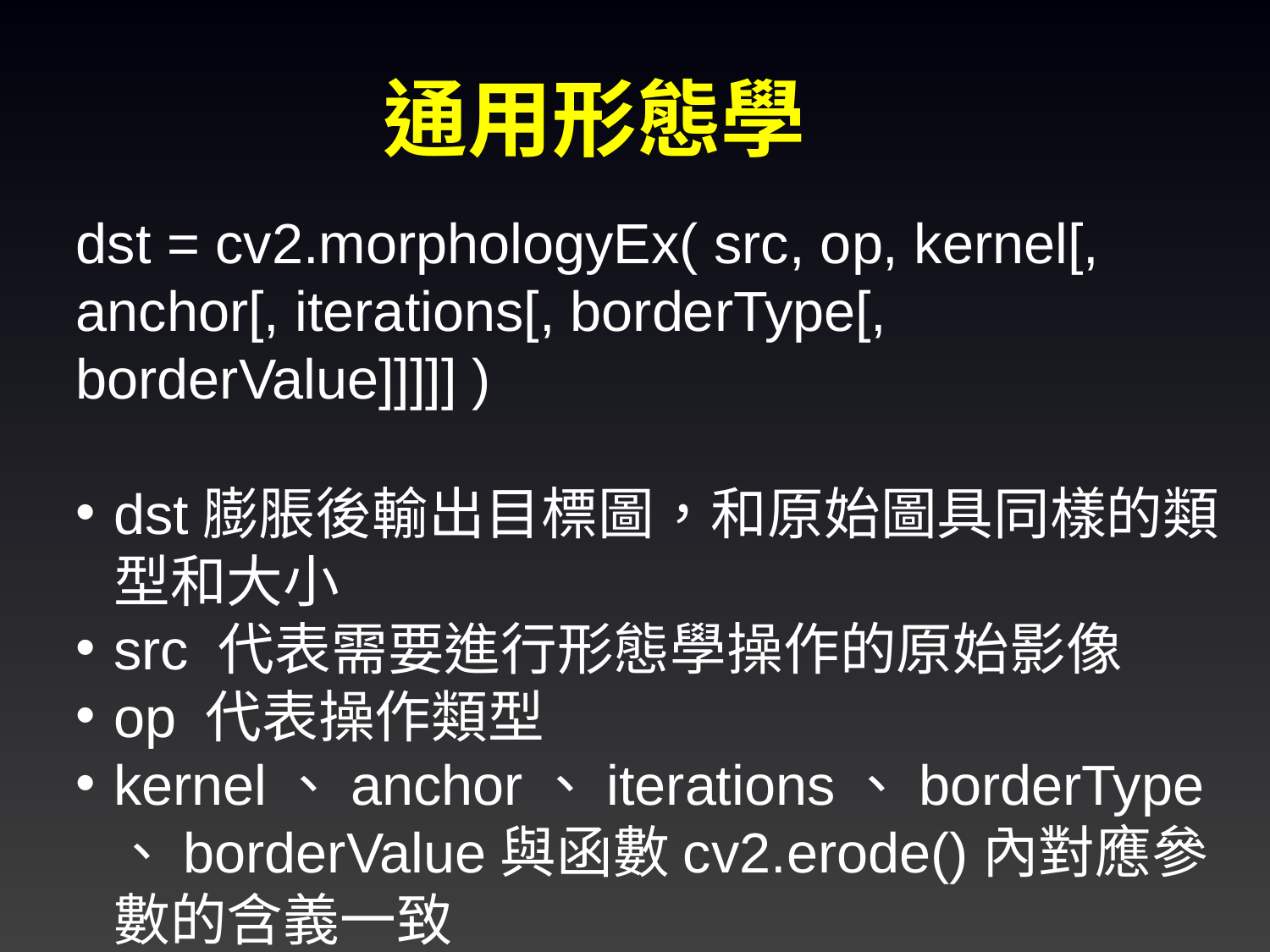

通用形態學
dst = cv2.morphologyEx( src, op, kernel[, anchor[, iterations[, borderType[, borderValue]]]]] )

dst膨脹後輸出目標圖，和原始圖具同樣的類型和大小
src 代表需要進行形態學操作的原始影像
op 代表操作類型
kernel、anchor、iterations、borderType、borderValue與函數cv2.erode()內對應參數的含義一致